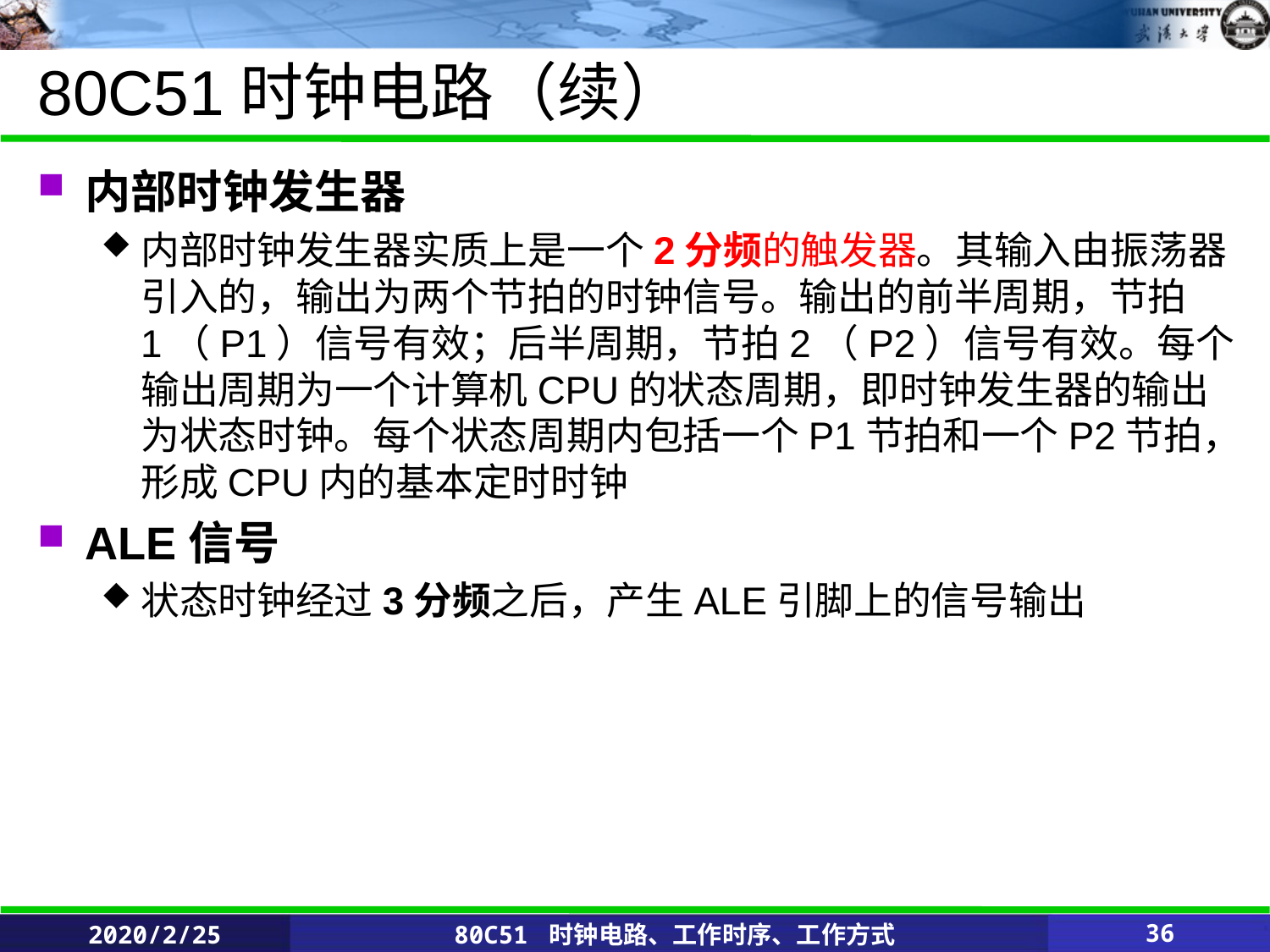

# 80C51时钟电路（续）
内部时钟发生器
内部时钟发生器实质上是一个2分频的触发器。其输入由振荡器引入的，输出为两个节拍的时钟信号。输出的前半周期，节拍1（P1）信号有效；后半周期，节拍2（P2）信号有效。每个输出周期为一个计算机CPU的状态周期，即时钟发生器的输出为状态时钟。每个状态周期内包括一个P1节拍和一个P2节拍，形成CPU内的基本定时时钟
ALE信号
状态时钟经过3分频之后，产生ALE引脚上的信号输出
2020/2/25
80C51 时钟电路、工作时序、工作方式
36